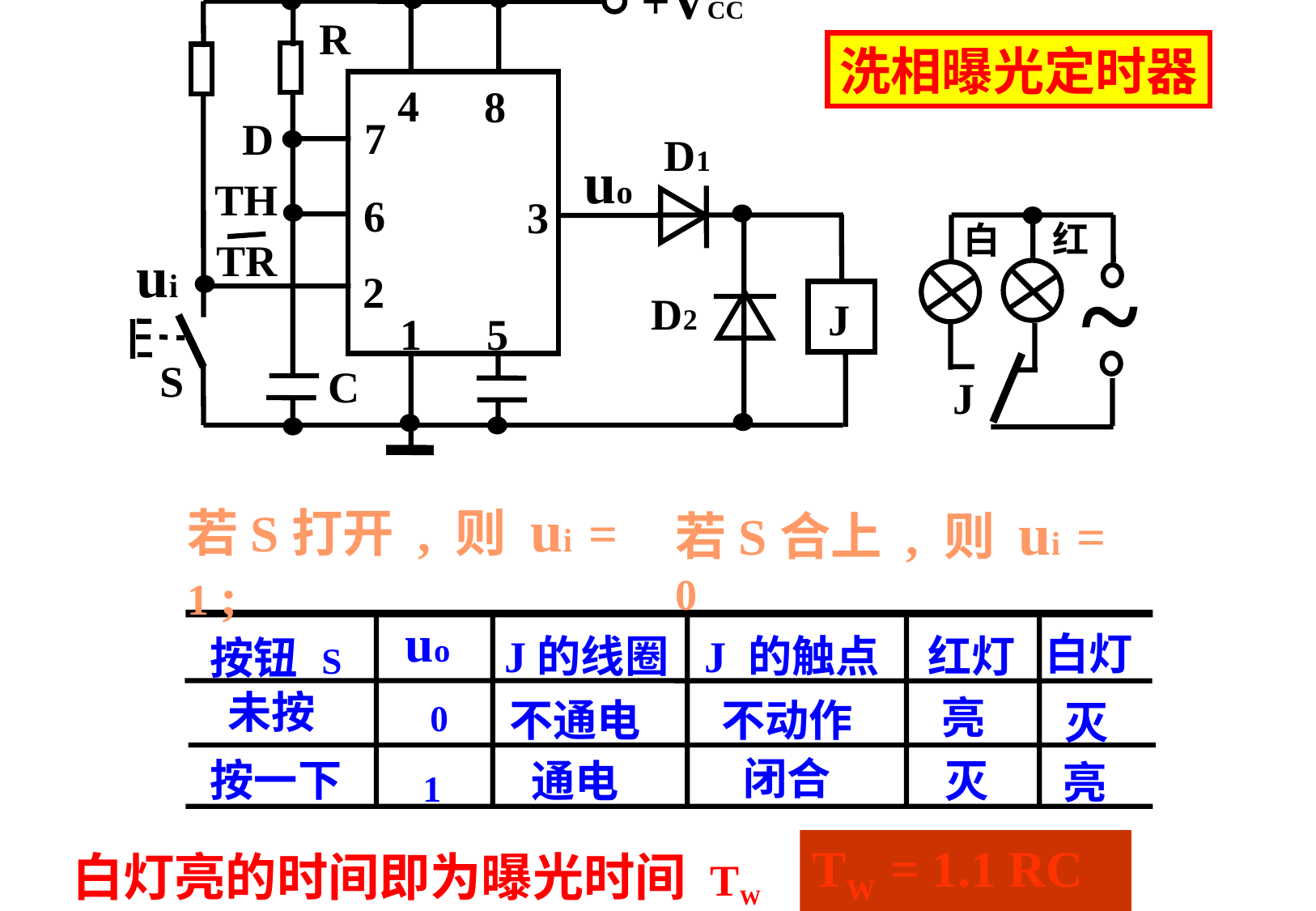

+VCC

R

4
8

7
D
D1

uo
TH
6
3

红
白

TR
ui

~
2

D2

J

1
5

S

C

J

洗相曝光定时器
若S打开 , 则 ui  = 1 ;
若S合上 , 则 ui  = 0
uo

按钮 S
白灯
J的线圈
J 的触点
红灯
未按

亮
不通电
不动作
灭
0

闭合
按一下
通电
灭
亮
1

TW  = 1.1 RC
白灯亮的时间即为曝光时间 TW